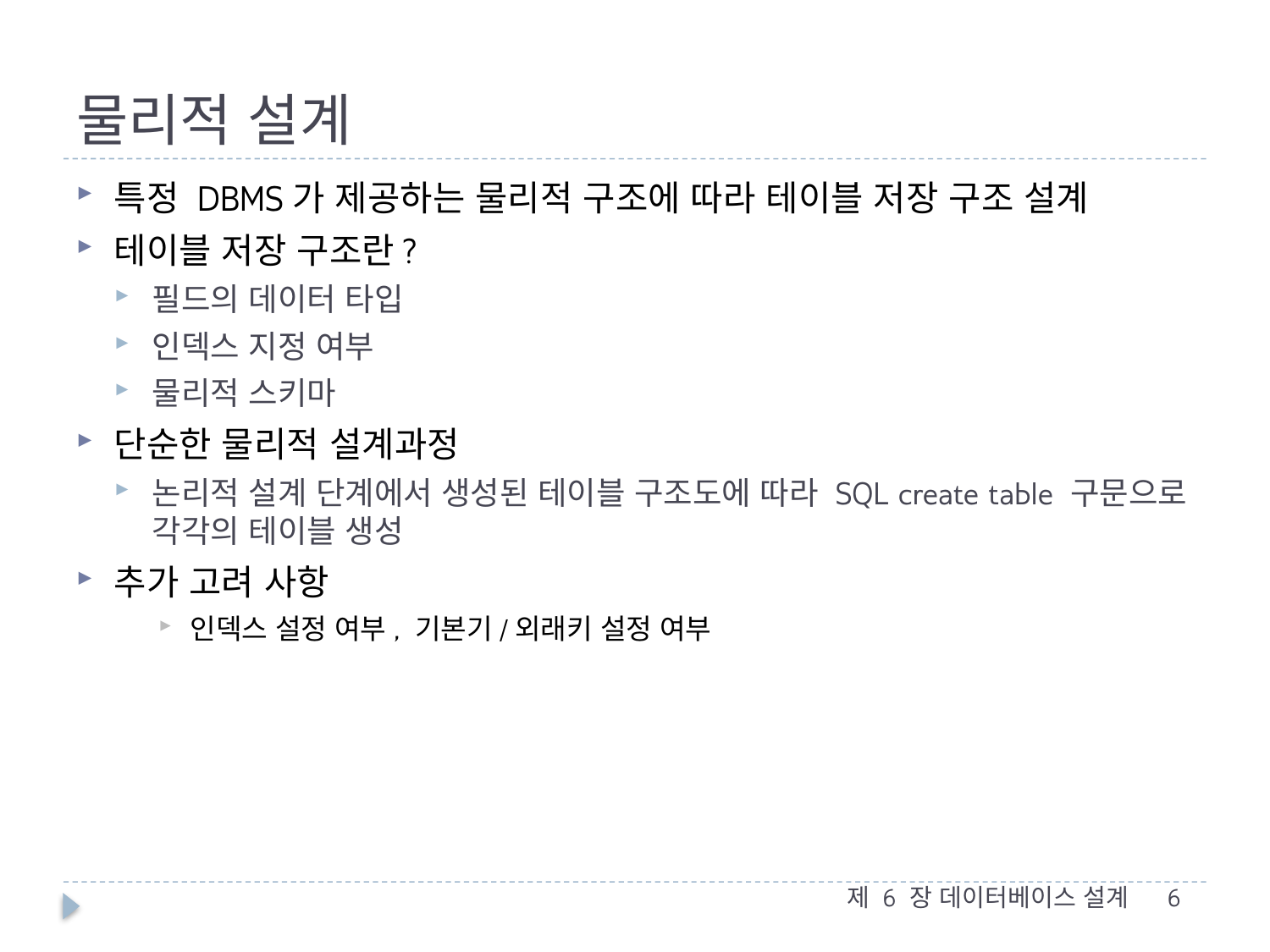

# 물리적 설계
특정 DBMS가 제공하는 물리적 구조에 따라 테이블 저장 구조 설계
테이블 저장 구조란?
필드의 데이터 타입
인덱스 지정 여부
물리적 스키마
단순한 물리적 설계과정
논리적 설계 단계에서 생성된 테이블 구조도에 따라 SQL create table 구문으로 각각의 테이블 생성
추가 고려 사항
인덱스 설정 여부, 기본기/외래키 설정 여부
제 6 장 데이터베이스 설계
6